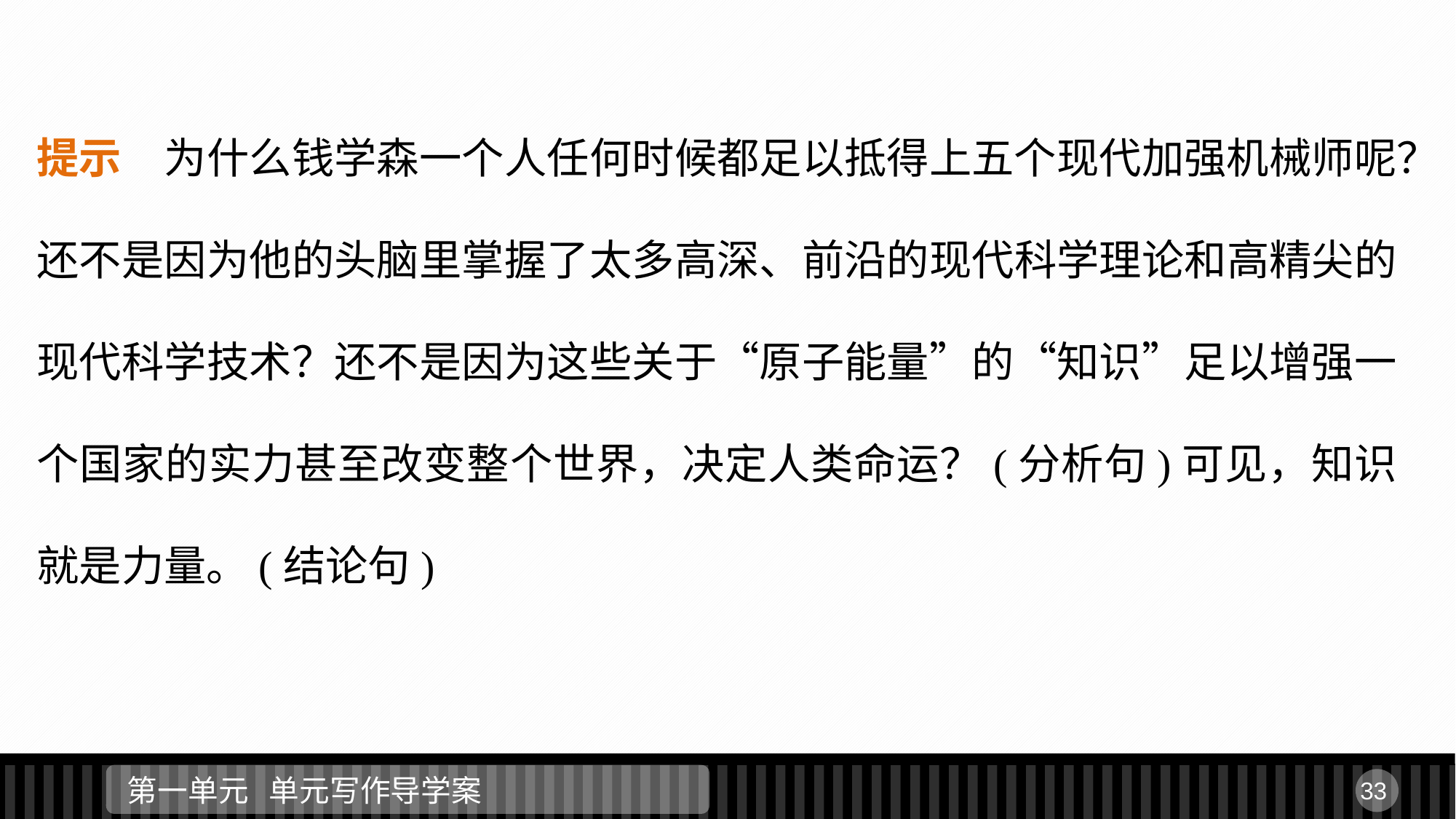

提示　为什么钱学森一个人任何时候都足以抵得上五个现代加强机械师呢？还不是因为他的头脑里掌握了太多高深、前沿的现代科学理论和高精尖的现代科学技术？还不是因为这些关于“原子能量”的“知识”足以增强一个国家的实力甚至改变整个世界，决定人类命运？(分析句)可见，知识就是力量。(结论句)